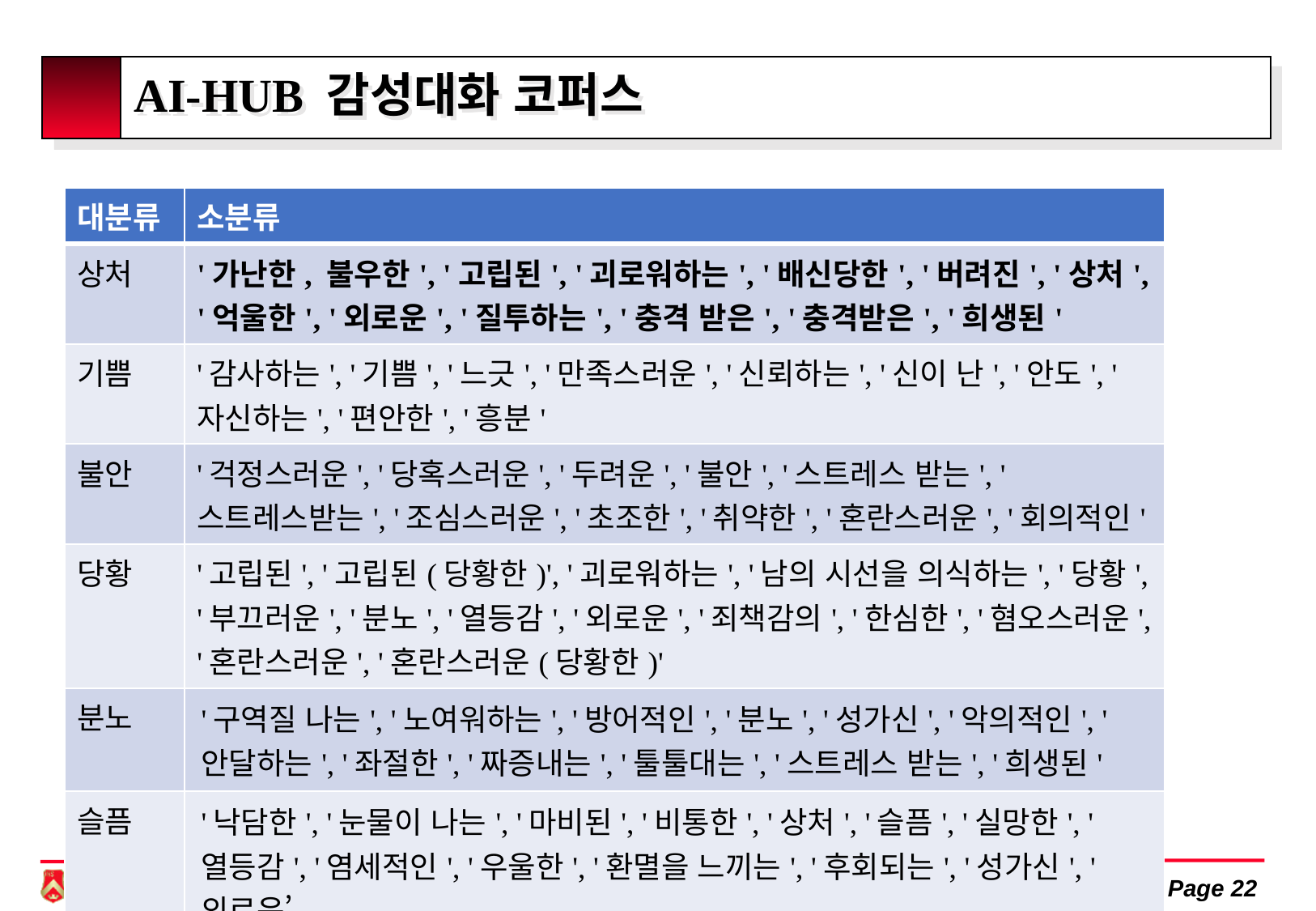

# AI-HUB 감성대화 코퍼스
| 대분류 | 소분류 |
| --- | --- |
| 상처 | '가난한, 불우한', '고립된', '괴로워하는', '배신당한', '버려진', '상처', '억울한', '외로운', '질투하는', '충격 받은', '충격받은', '희생된' |
| 기쁨 | '감사하는', '기쁨', '느긋', '만족스러운', '신뢰하는', '신이 난', '안도', '자신하는', '편안한', '흥분' |
| 불안 | '걱정스러운', '당혹스러운', '두려운', '불안', '스트레스 받는', '스트레스받는', '조심스러운', '초조한', '취약한', '혼란스러운', '회의적인' |
| 당황 | '고립된', '고립된(당황한)', '괴로워하는', '남의 시선을 의식하는', '당황', '부끄러운', '분노', '열등감', '외로운', '죄책감의', '한심한', '혐오스러운', '혼란스러운', '혼란스러운(당황한)' |
| 분노 | '구역질 나는', '노여워하는', '방어적인', '분노', '성가신', '악의적인', '안달하는', '좌절한', '짜증내는', '툴툴대는', '스트레스 받는', '희생된' |
| 슬픔 | '낙담한', '눈물이 나는', '마비된', '비통한', '상처', '슬픔', '실망한', '열등감', '염세적인', '우울한', '환멸을 느끼는', '후회되는', '성가신', '외로운’ |
Page 22